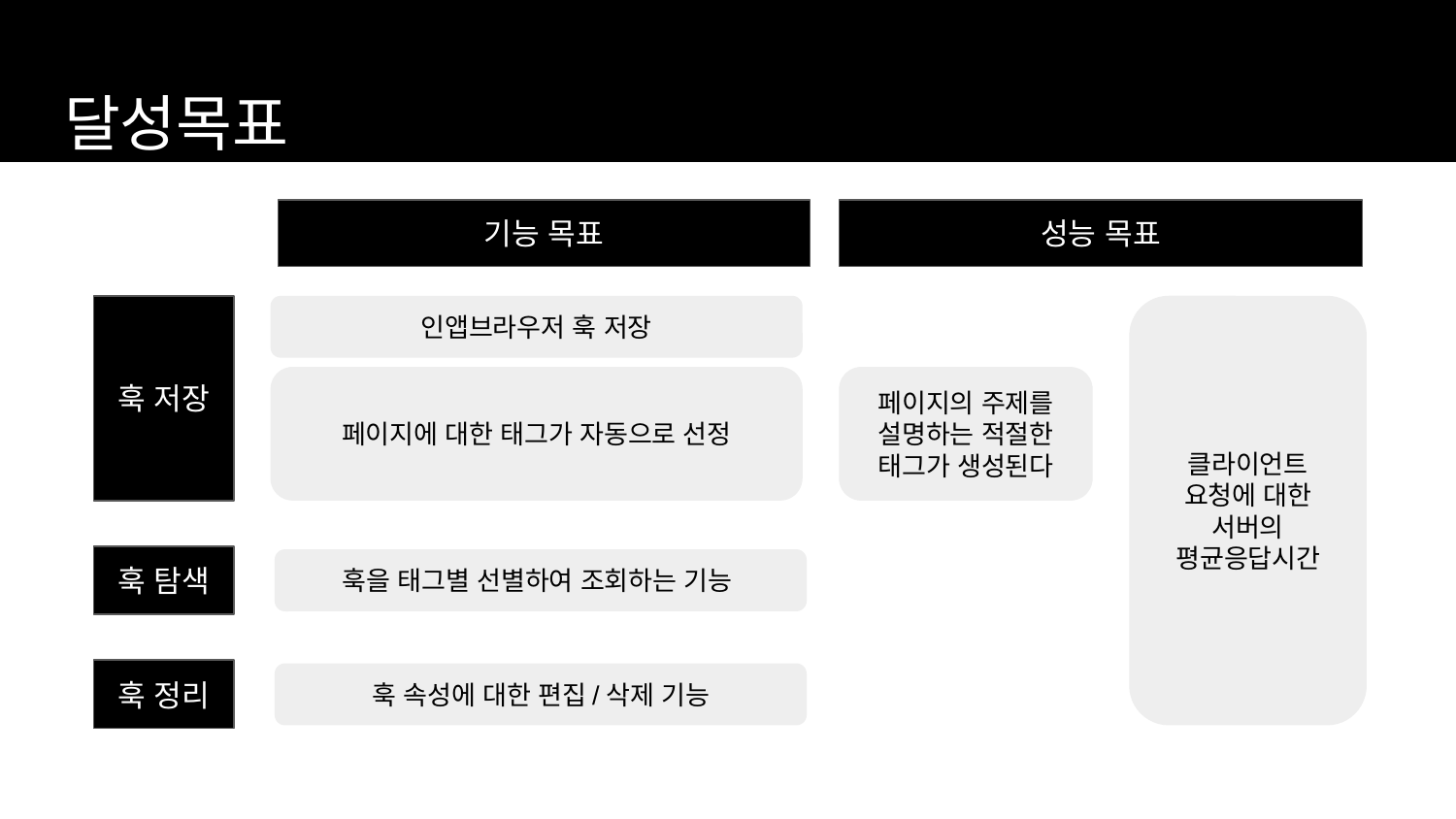

# 달성목표
기능 목표
성능 목표
클라이언트 요청에 대한 서버의 평균응답시간
훅 저장
인앱브라우저 훅 저장
페이지에 대한 태그가 자동으로 선정
페이지의 주제를 설명하는 적절한 태그가 생성된다
훅 탐색
훅을 태그별 선별하여 조회하는 기능
훅 정리
훅 속성에 대한 편집/삭제 기능